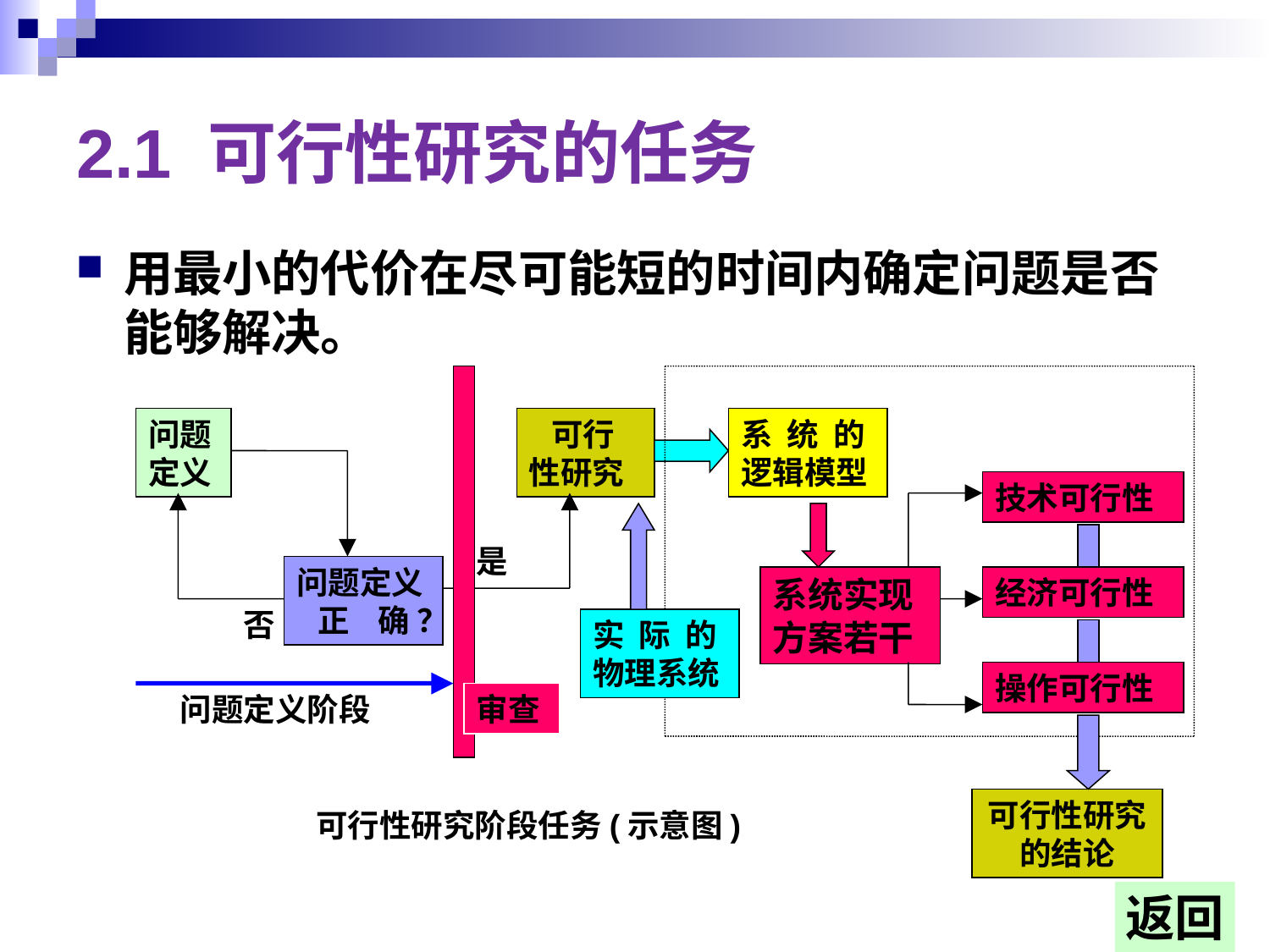

# 2.1 可行性研究的任务
用最小的代价在尽可能短的时间内确定问题是否能够解决。

问题定义
  可行性研究
系  统  的逻辑模型

技术可行性

是
问题定义    正    确 ？
系统实现方案若干
经济可行性

否

实  际  的物理系统

操作可行性

问题定义阶段
审查

可行性研究的结论
可行性研究阶段任务(示意图)
返回